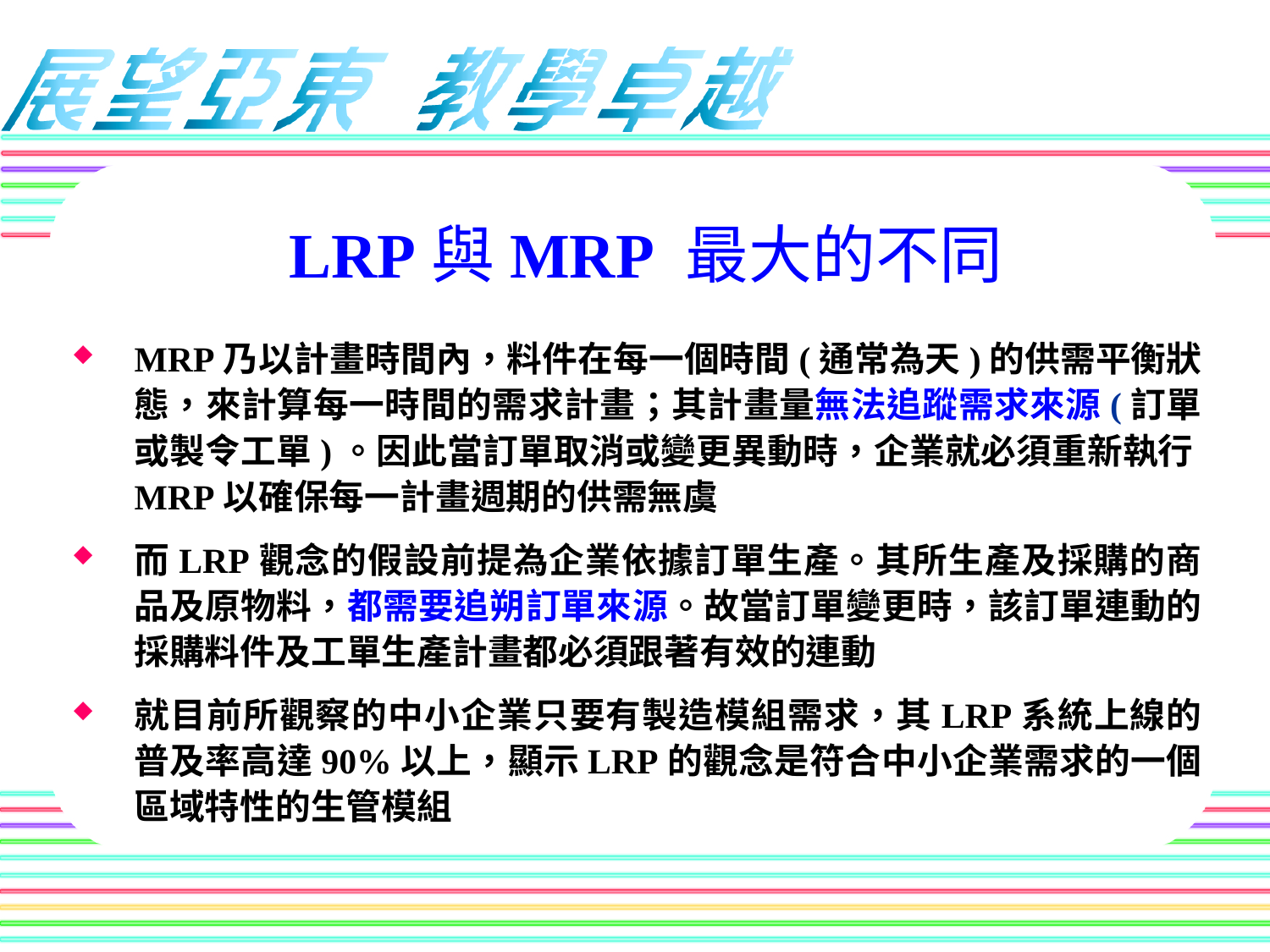

# LRP與MRP 最大的不同
MRP乃以計畫時間內，料件在每一個時間(通常為天)的供需平衡狀態，來計算每一時間的需求計畫；其計畫量無法追蹤需求來源(訂單或製令工單)。因此當訂單取消或變更異動時，企業就必須重新執行MRP以確保每一計畫週期的供需無虞
而LRP觀念的假設前提為企業依據訂單生產。其所生產及採購的商品及原物料，都需要追朔訂單來源。故當訂單變更時，該訂單連動的採購料件及工單生產計畫都必須跟著有效的連動
就目前所觀察的中小企業只要有製造模組需求，其LRP系統上線的普及率高達90%以上，顯示LRP的觀念是符合中小企業需求的一個區域特性的生管模組